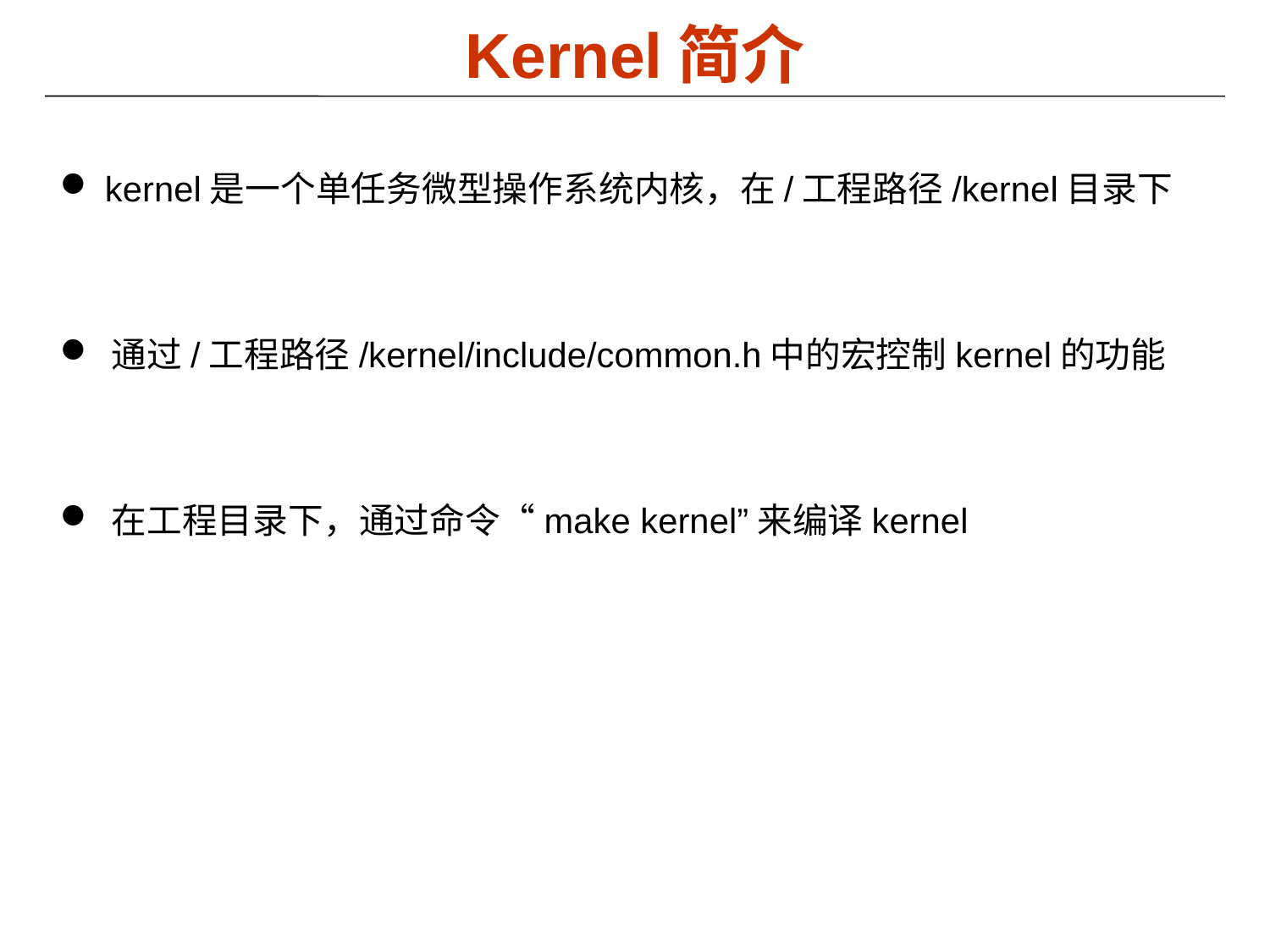

# Kernel简介
 kernel是一个单任务微型操作系统内核，在/工程路径/kernel目录下

 通过/工程路径/kernel/include/common.h中的宏控制kernel的功能

 在工程目录下，通过命令“make kernel”来编译kernel